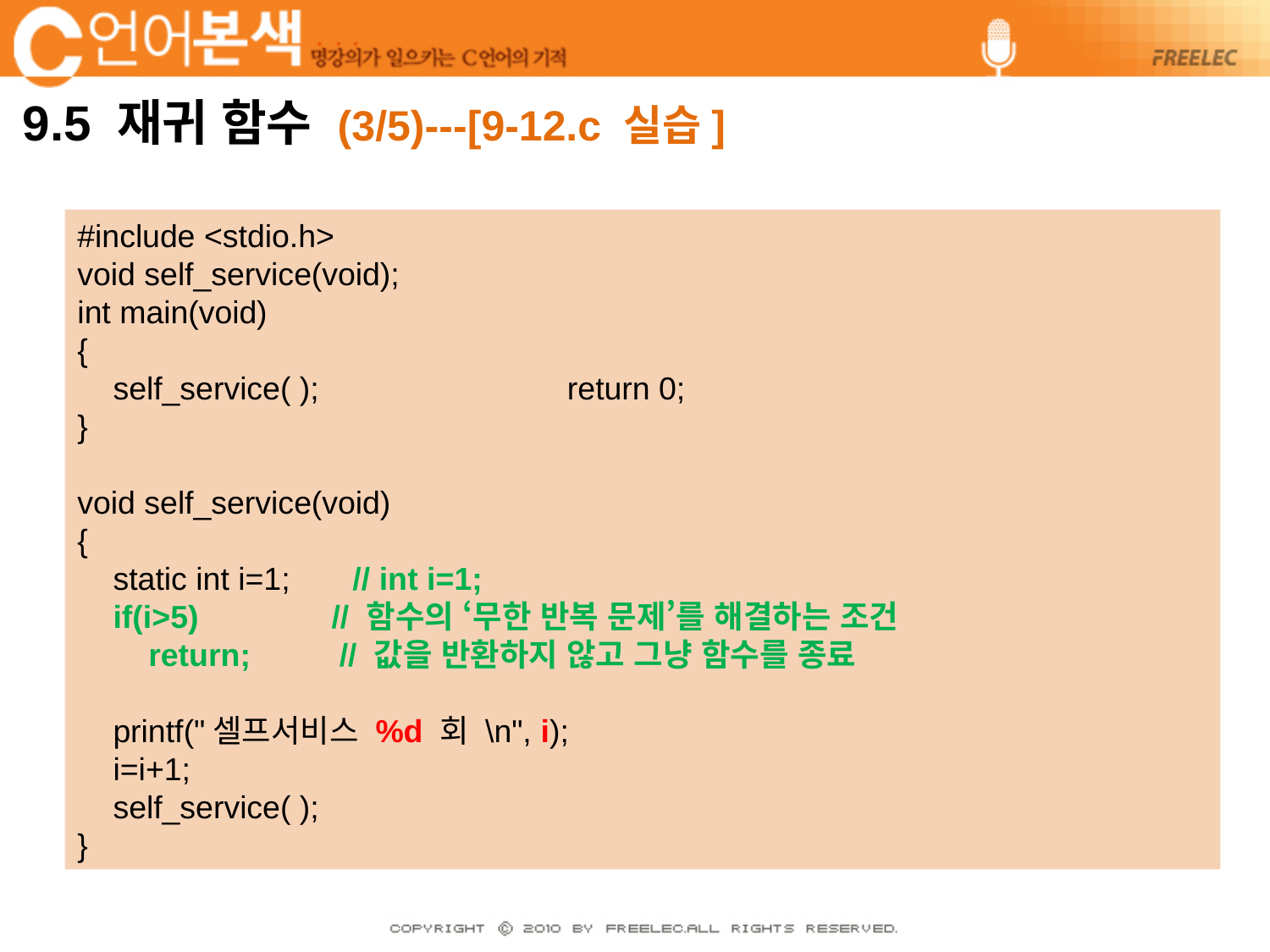

# 9.5 재귀 함수 (3/5)---[9-12.c 실습]
#include <stdio.h>
void self_service(void);
int main(void)
{
    self_service( );                            return 0;
}

void self_service(void)
{
    static int i=1;       // int i=1;
    if(i>5)               // 함수의 ‘무한 반복 문제’를 해결하는 조건
        return;          // 값을 반환하지 않고 그냥 함수를 종료

    printf("셀프서비스 %d 회 \n", i);
    i=i+1;
    self_service( );
}